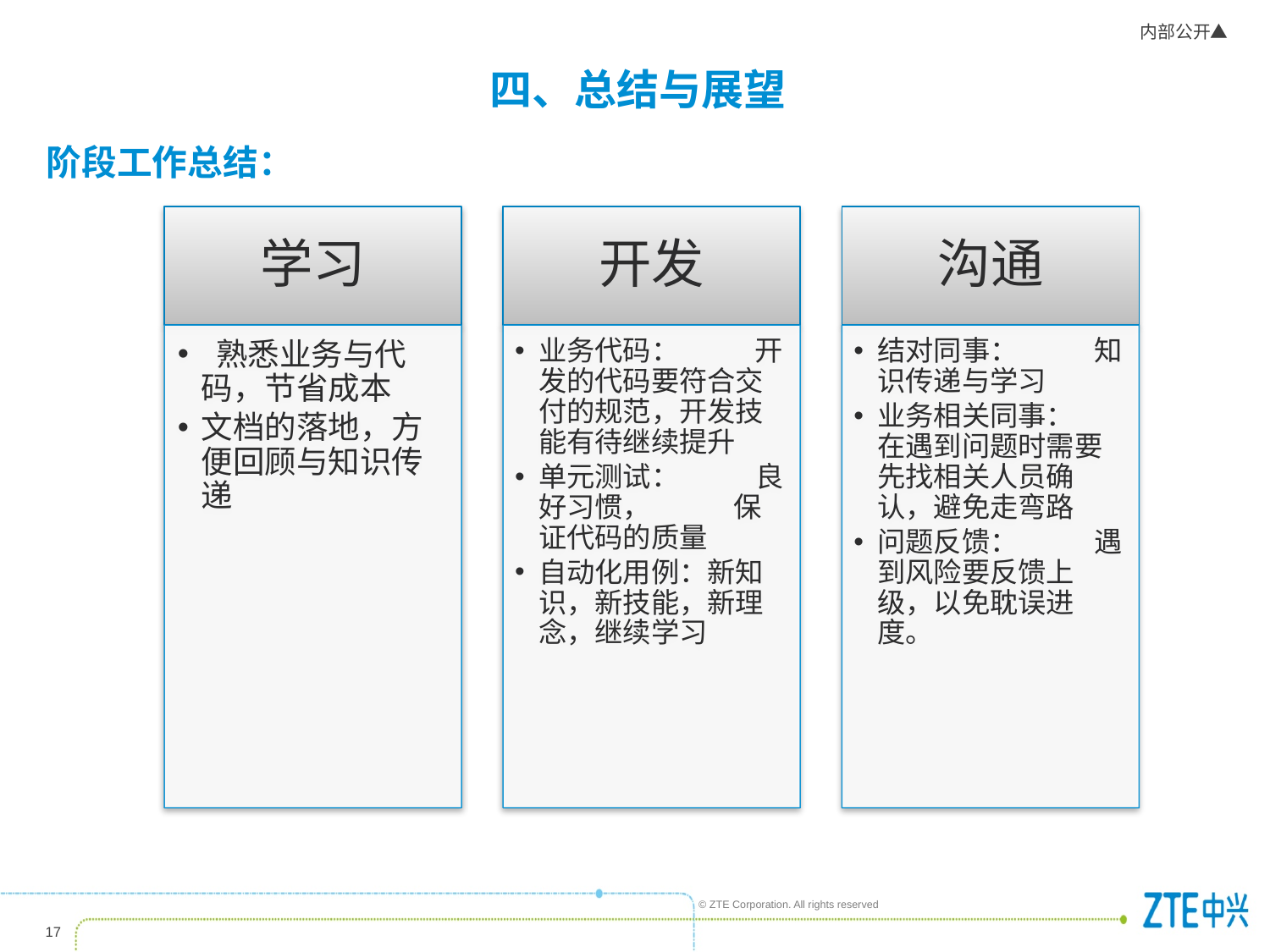

# 四、总结与展望
阶段工作总结：

学习
 熟悉业务与代码，节省成本
文档的落地，方便回顾与知识传递
开发
业务代码：            开发的代码要符合交付的规范，开发技能有待继续提升
单元测试：            良好习惯，             保证代码的质量
自动化用例：新知识，新技能，新理念，继续学习
沟通
结对同事：            知识传递与学习
业务相关同事：    在遇到问题时需要先找相关人员确认，避免走弯路
问题反馈：            遇到风险要反馈上级，以免耽误进度。